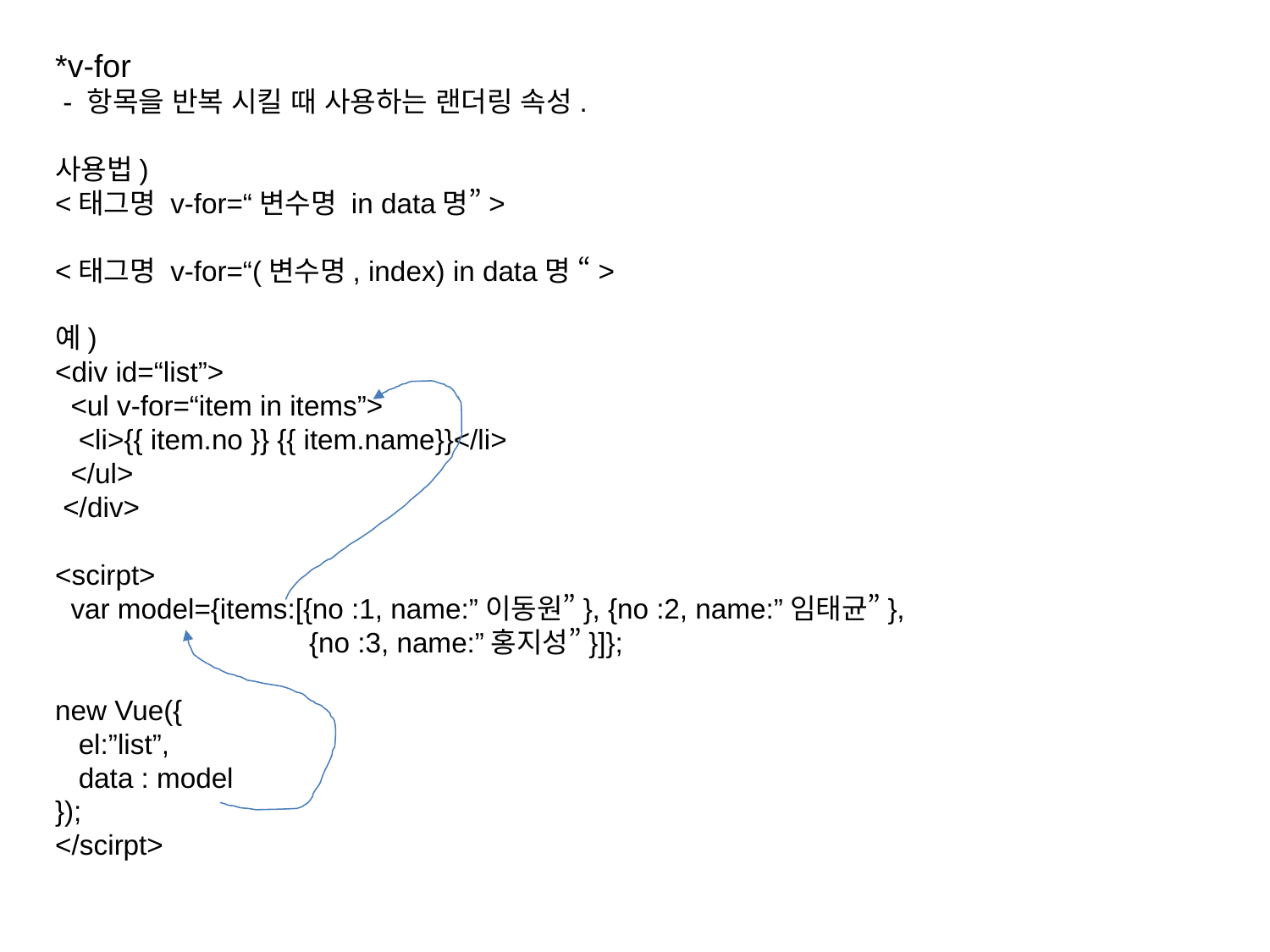

*v-for
 - 항목을 반복 시킬 때 사용하는 랜더링 속성.

사용법)
<태그명 v-for=“변수명 in data명”>

<태그명 v-for=“(변수명, index) in data명 “>

예)
<div id=“list”>
  <ul v-for=“item in items”>
   <li>{{ item.no }} {{ item.name}}</li>
  </ul>
 </div>

<scirpt>
  var model={items:[{no :1, name:”이동원”}, {no :2, name:”임태균”},
		{no :3, name:”홍지성”}]};

new Vue({
   el:”list”,
   data : model
});
</scirpt>